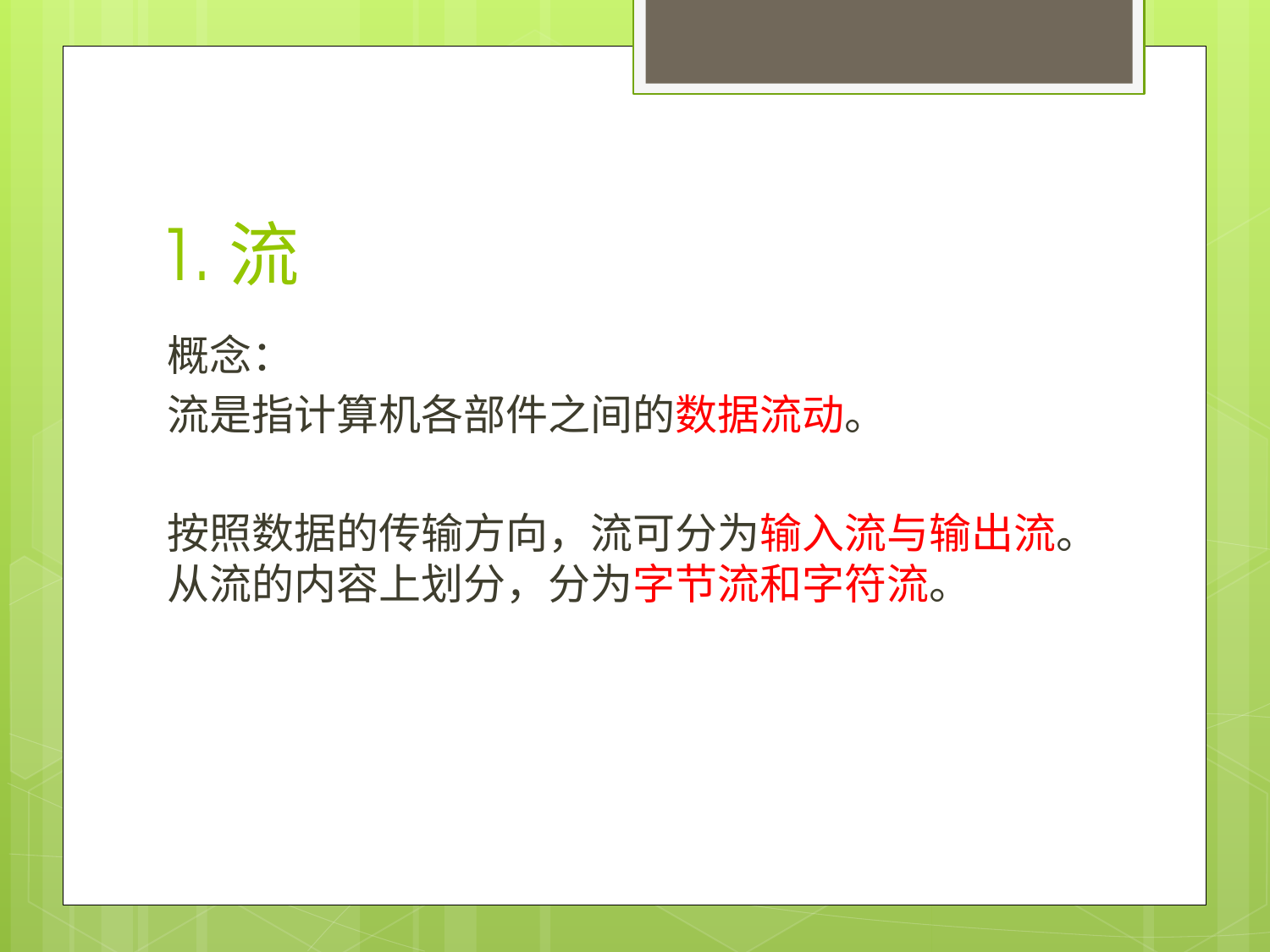

# 1.流
概念：
流是指计算机各部件之间的数据流动。

按照数据的传输方向，流可分为输入流与输出流。从流的内容上划分，分为字节流和字符流。